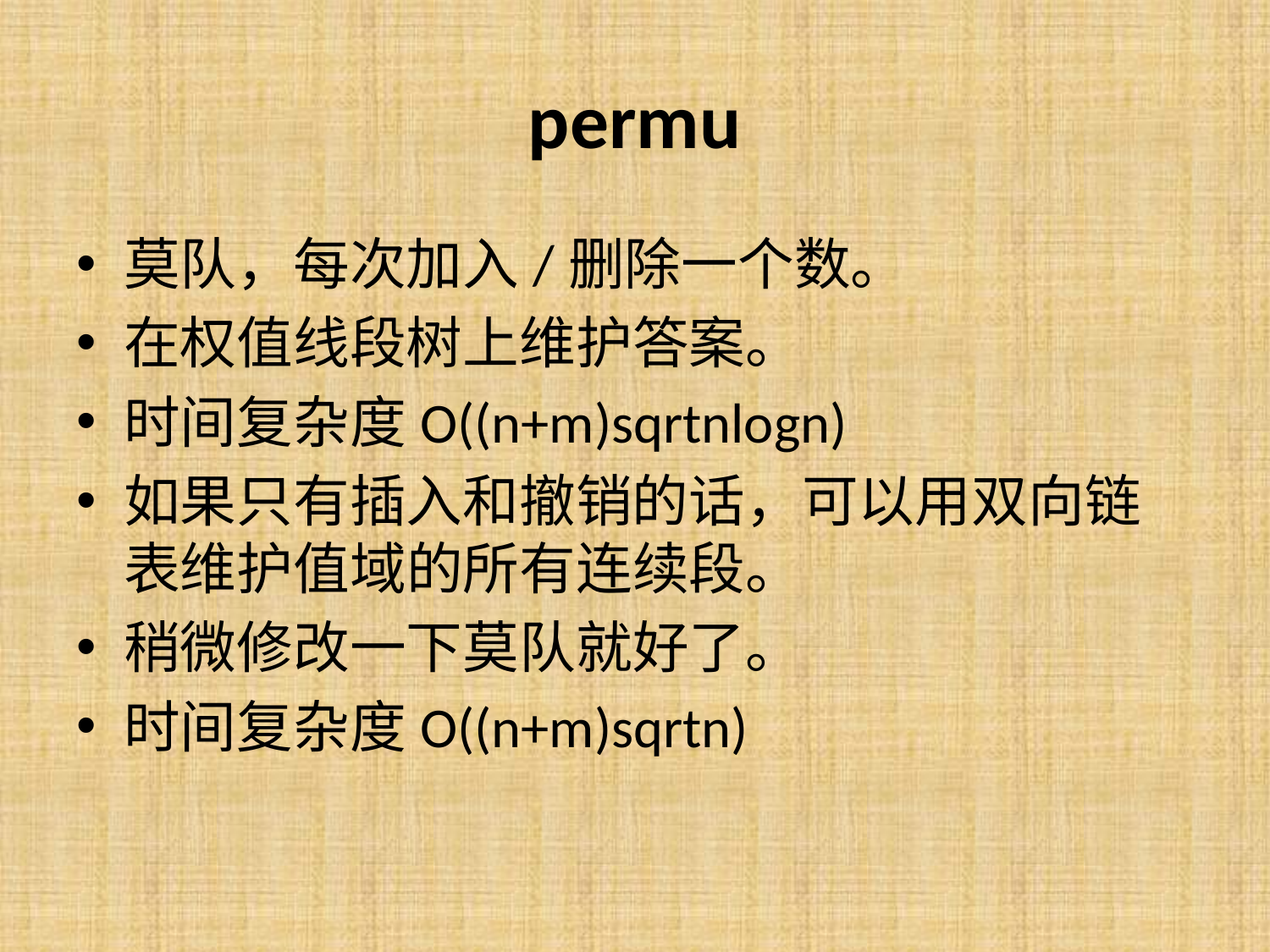

# permu
莫队，每次加入/删除一个数。
在权值线段树上维护答案。
时间复杂度O((n+m)sqrtnlogn)
如果只有插入和撤销的话，可以用双向链表维护值域的所有连续段。
稍微修改一下莫队就好了。
时间复杂度O((n+m)sqrtn)